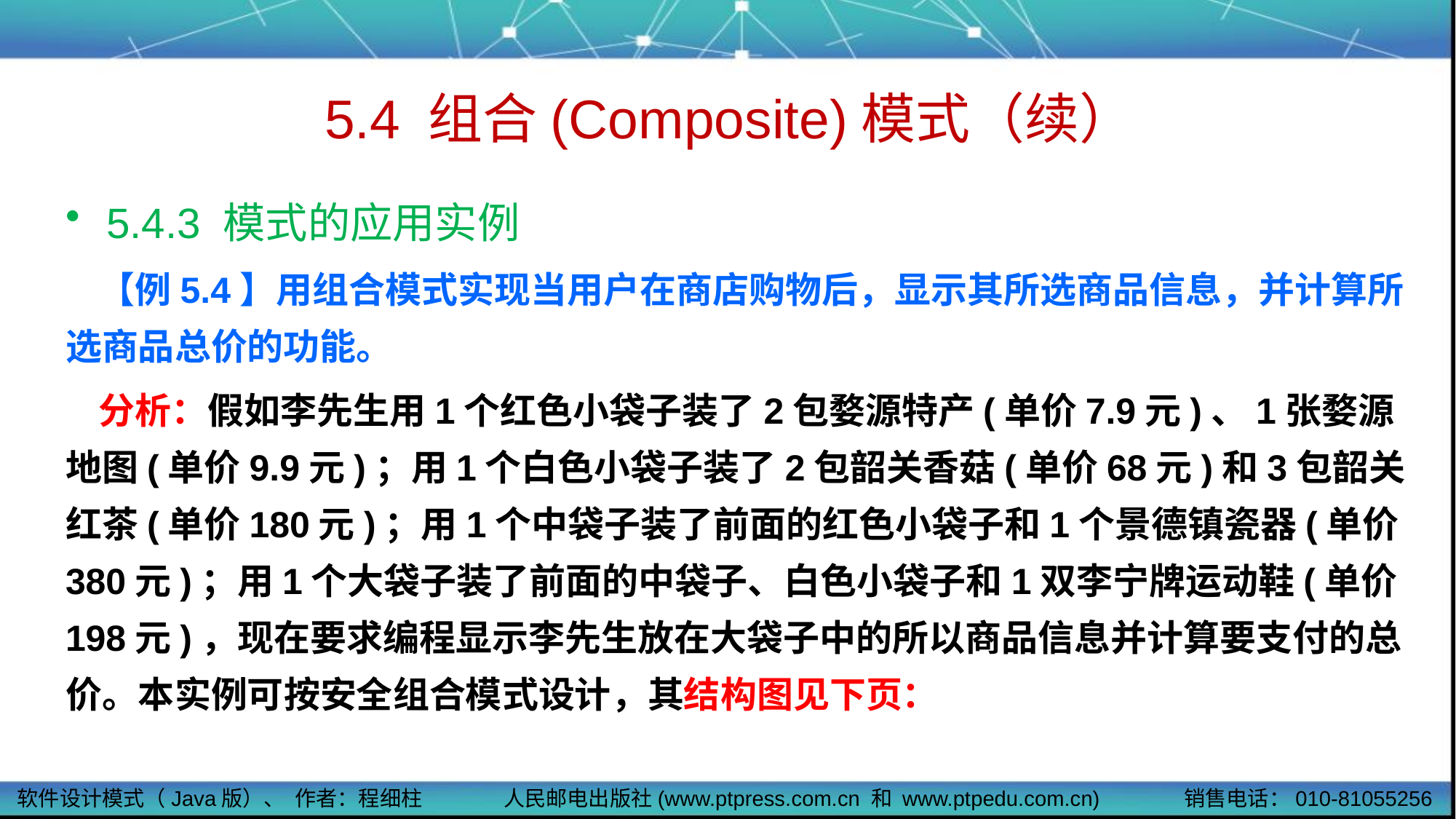

# 5.4 组合(Composite)模式（续）
5.4.3 模式的应用实例
   【例5.4】用组合模式实现当用户在商店购物后，显示其所选商品信息，并计算所选商品总价的功能。
   分析：假如李先生用1个红色小袋子装了2包婺源特产(单价7.9元)、1张婺源地图(单价9.9元)；用1个白色小袋子装了2包韶关香菇(单价68元)和3包韶关红茶(单价180元)；用1个中袋子装了前面的红色小袋子和1个景德镇瓷器(单价380元)；用1个大袋子装了前面的中袋子、白色小袋子和1双李宁牌运动鞋(单价198元)，现在要求编程显示李先生放在大袋子中的所以商品信息并计算要支付的总价。本实例可按安全组合模式设计，其结构图见下页：
软件设计模式（Java版）、  作者：程细柱
人民邮电出版社(www.ptpress.com.cn 和 www.ptpedu.com.cn)
销售电话：010-81055256